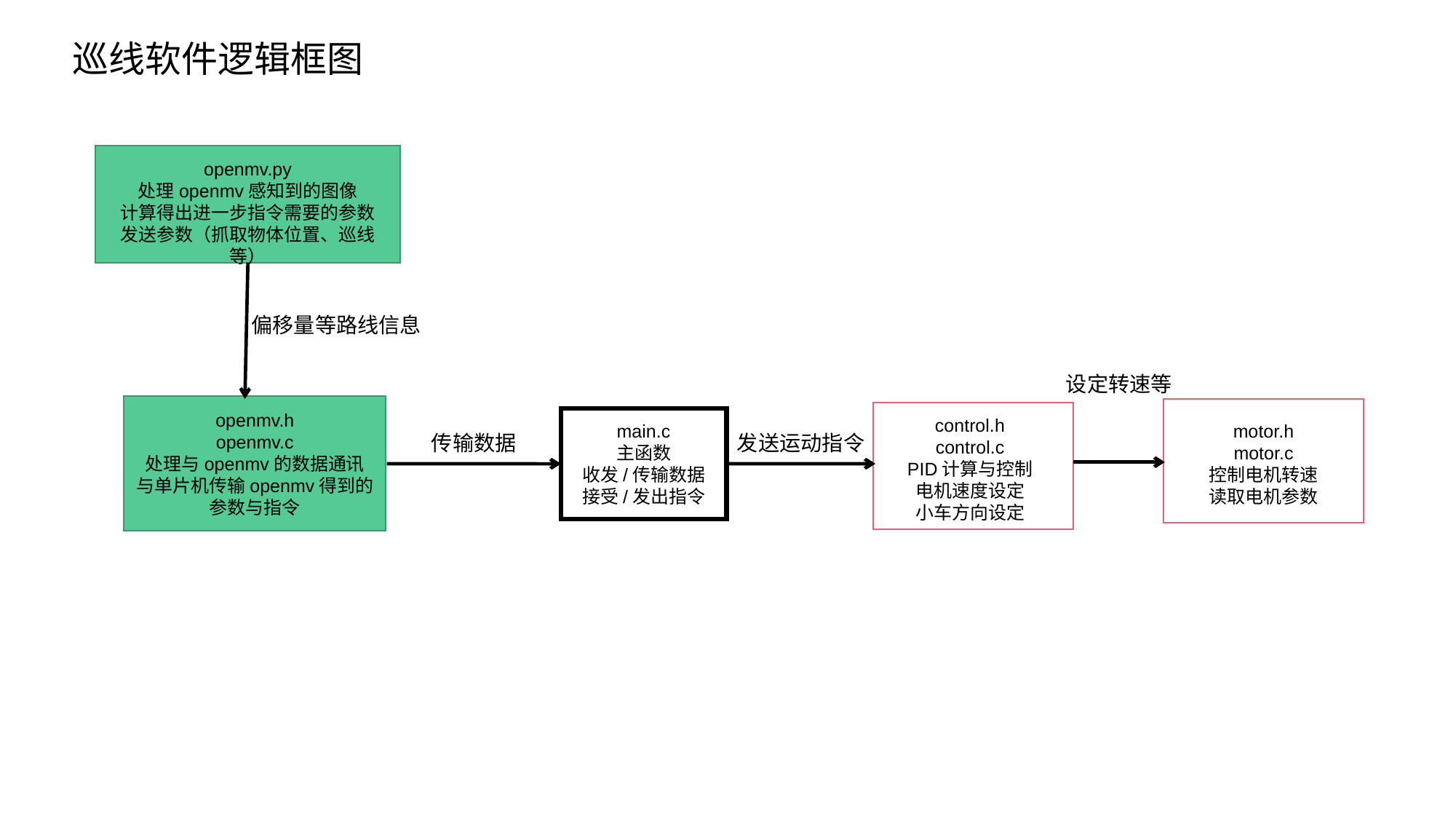

巡线软件逻辑框图

openmv.py
处理openmv感知到的图像
计算得出进一步指令需要的参数
发送参数（抓取物体位置、巡线等）
偏移量等路线信息
设定转速等

openmv.h
openmv.c
处理与openmv的数据通讯
与单片机传输openmv得到的参数与指令

motor.h
motor.c
控制电机转速
读取电机参数

control.h
control.c
PID计算与控制
电机速度设定
小车方向设定

main.c
主函数
收发/传输数据
接受/发出指令
传输数据
发送运动指令